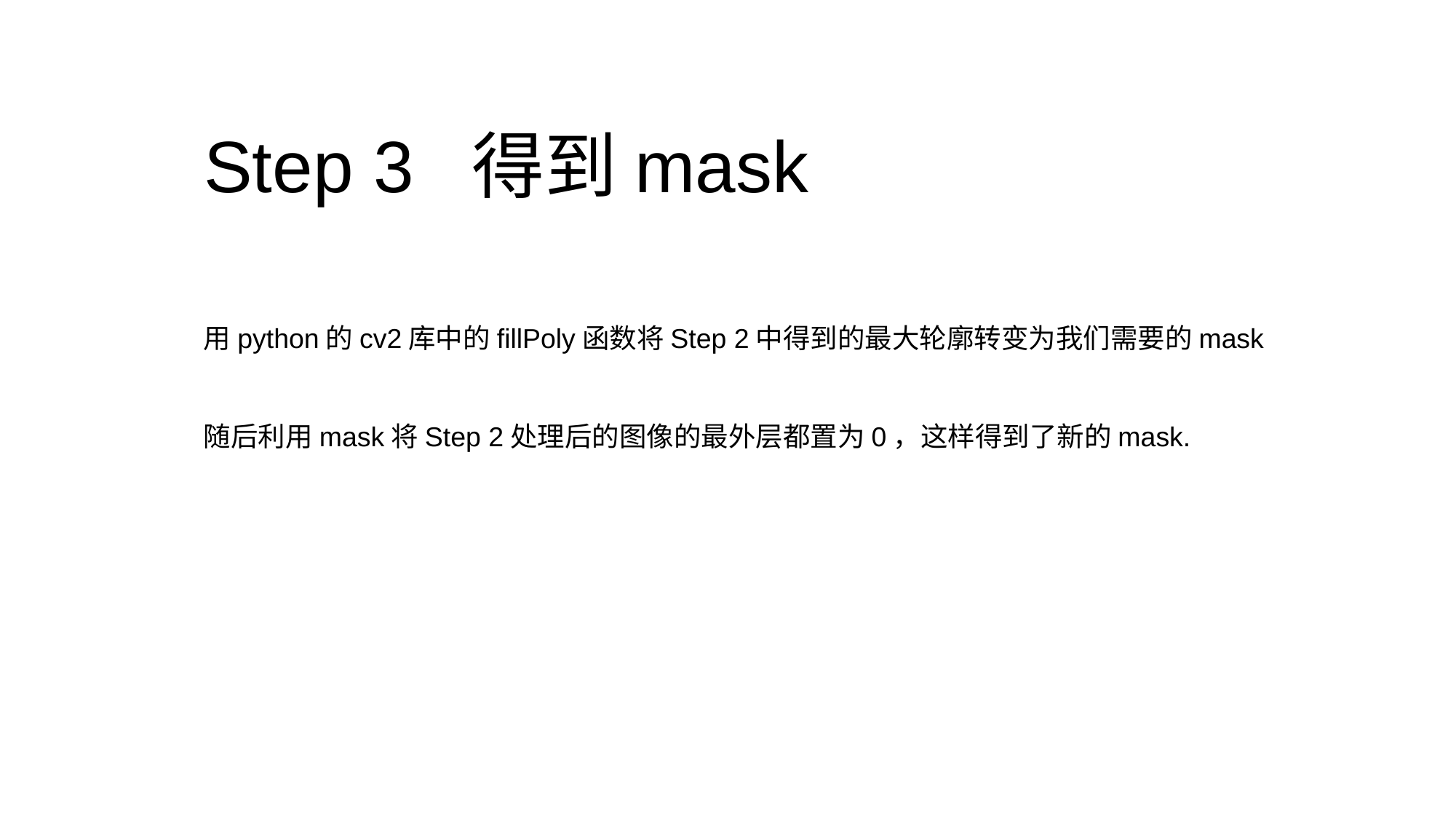

# Step 3  得到mask
用python的cv2库中的fillPoly函数将Step 2中得到的最大轮廓转变为我们需要的mask

随后利用mask将Step 2处理后的图像的最外层都置为0，这样得到了新的mask.